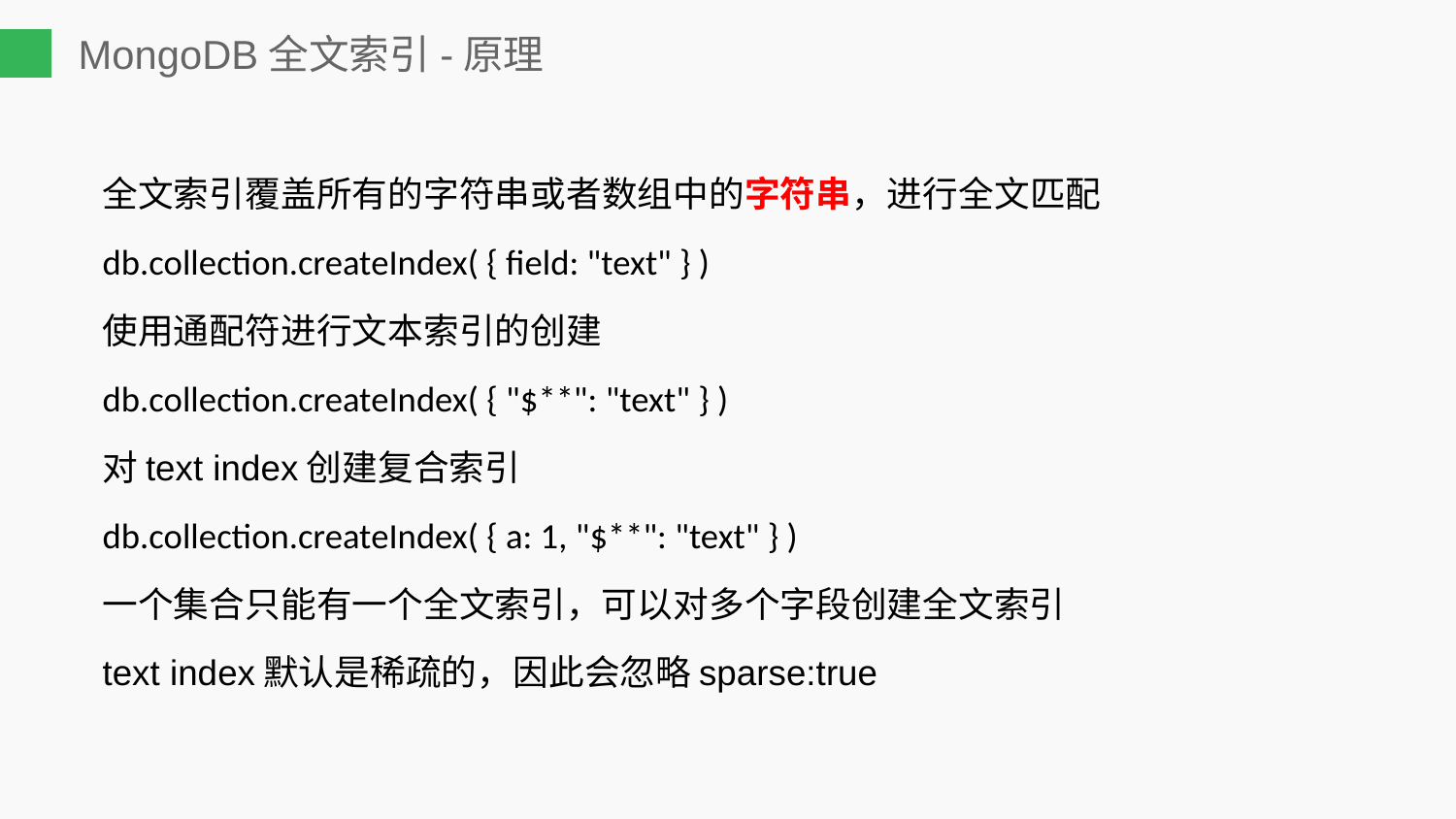

# MongoDB全文索引-原理

全文索引覆盖所有的字符串或者数组中的字符串，进行全文匹配
db.collection.createIndex( { field: "text" } )
使用通配符进行文本索引的创建
db.collection.createIndex( { "$**": "text" } )
对text index创建复合索引
db.collection.createIndex( { a: 1, "$**": "text" } )
一个集合只能有一个全文索引，可以对多个字段创建全文索引
text index默认是稀疏的，因此会忽略sparse:true